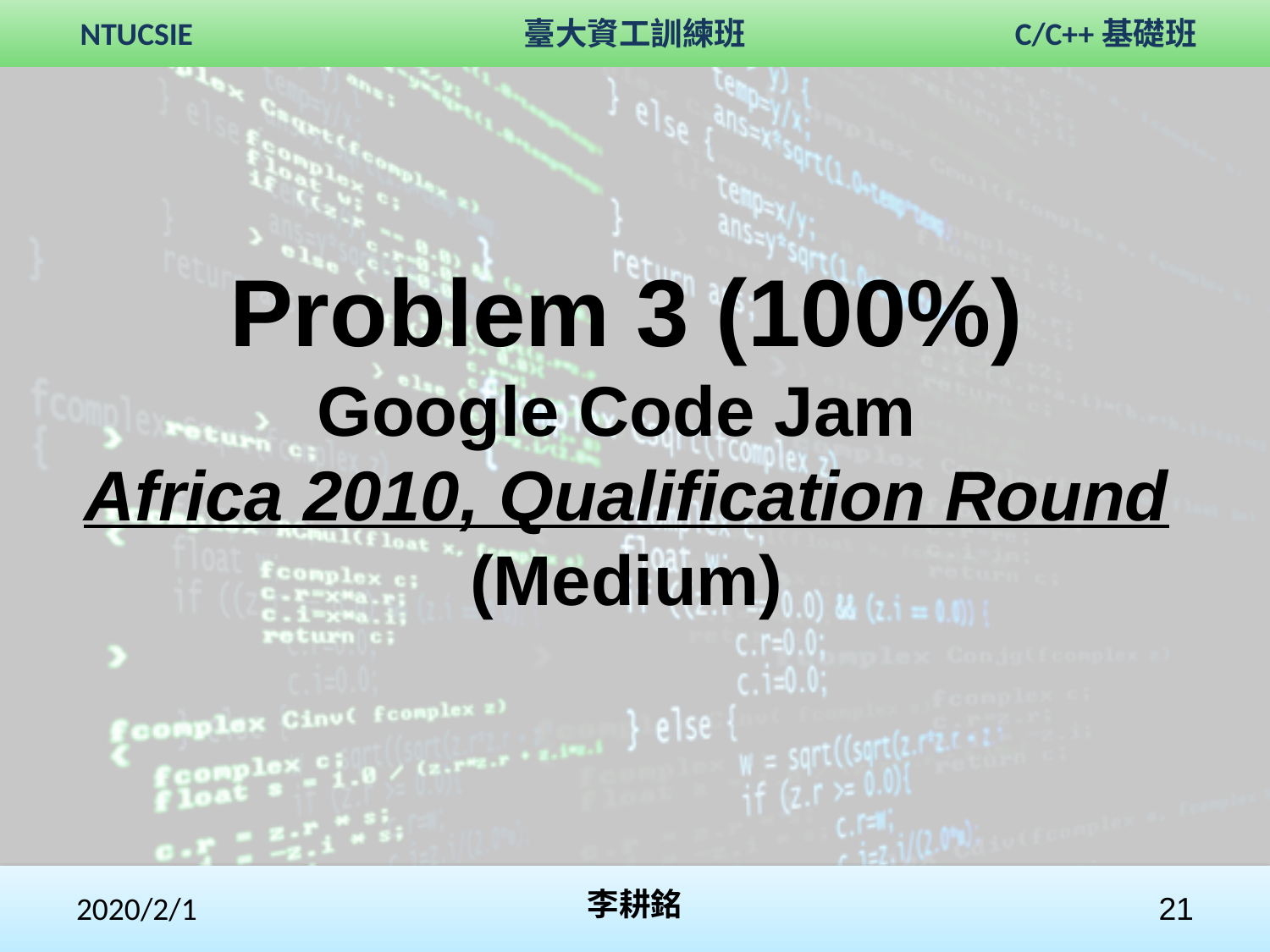

# Problem 3 (100%) Google Code Jam Africa 2010, Qualification Round (Medium)
2020/2/1
李耕銘
21